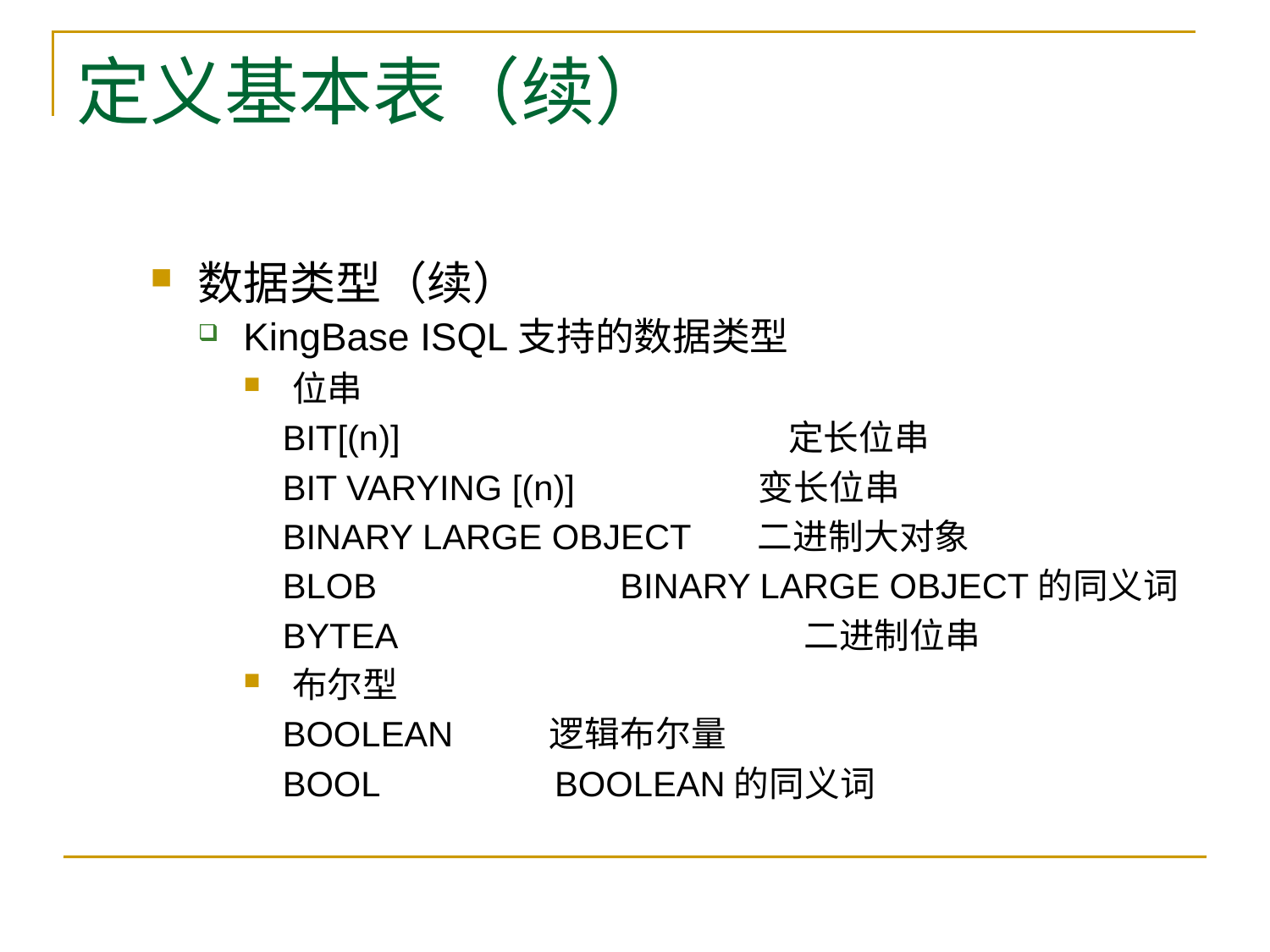

# 定义基本表（续）
数据类型（续）
KingBase ISQL支持的数据类型
位串
    BIT[(n)]                                       定长位串
    BIT VARYING [(n)]                  变长位串
    BINARY LARGE OBJECT      二进制大对象
    BLOB                         BINARY LARGE OBJECT的同义词
    BYTEA                                         二进制位串
布尔型
    BOOLEAN         逻辑布尔量
    BOOL                  BOOLEAN的同义词